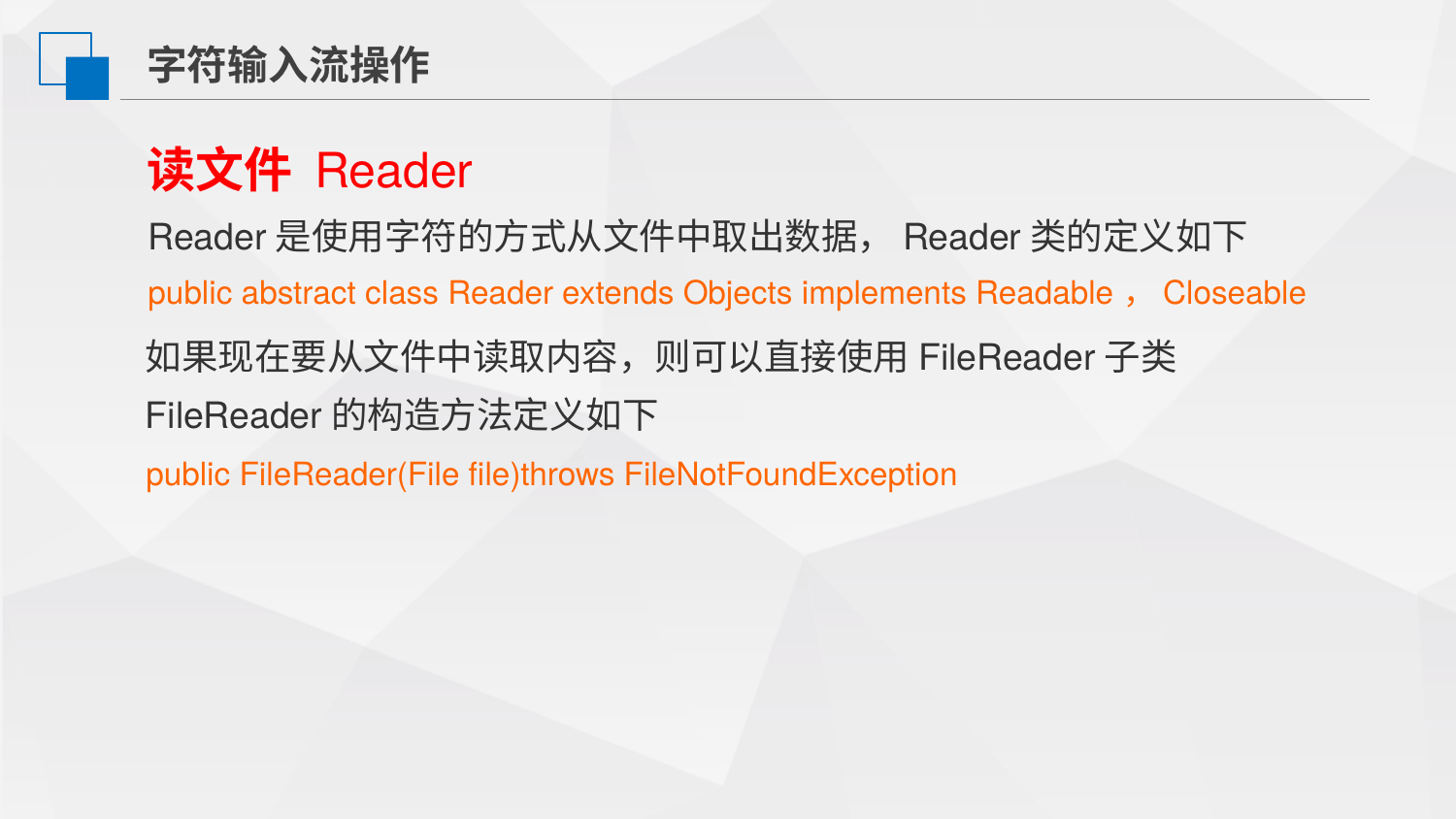

字符输入流操作
读文件 Reader
Reader是使用字符的方式从文件中取出数据，Reader类的定义如下
public abstract class Reader extends Objects implements Readable，Closeable
如果现在要从文件中读取内容，则可以直接使用FileReader子类
FileReader的构造方法定义如下
public FileReader(File file)throws FileNotFoundException